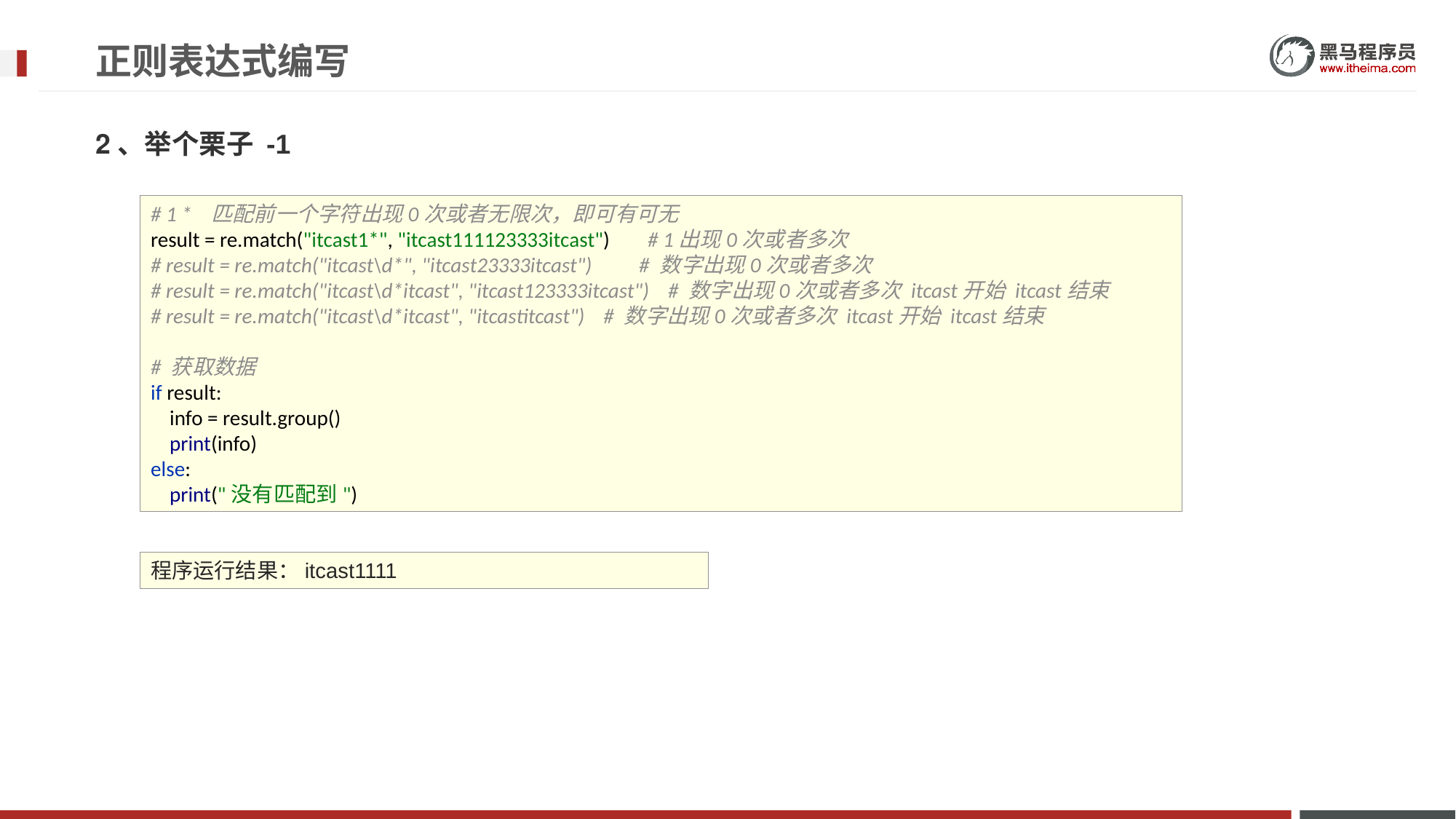

# 正则表达式编写
2、举个栗子 -1
# 1 *   匹配前一个字符出现0次或者无限次，即可有可无 result = re.match("itcast1*", "itcast111123333itcast")        # 1出现0次或者多次 # result = re.match("itcast\d*", "itcast23333itcast")          # 数字出现0次或者多次 # result = re.match("itcast\d*itcast", "itcast123333itcast")    # 数字出现0次或者多次 itcast开始 itcast结束 # result = re.match("itcast\d*itcast", "itcastitcast")    # 数字出现0次或者多次 itcast开始 itcast结束 # 获取数据 if result: info = result.group() print(info) else: print("没有匹配到")
程序运行结果：itcast1111